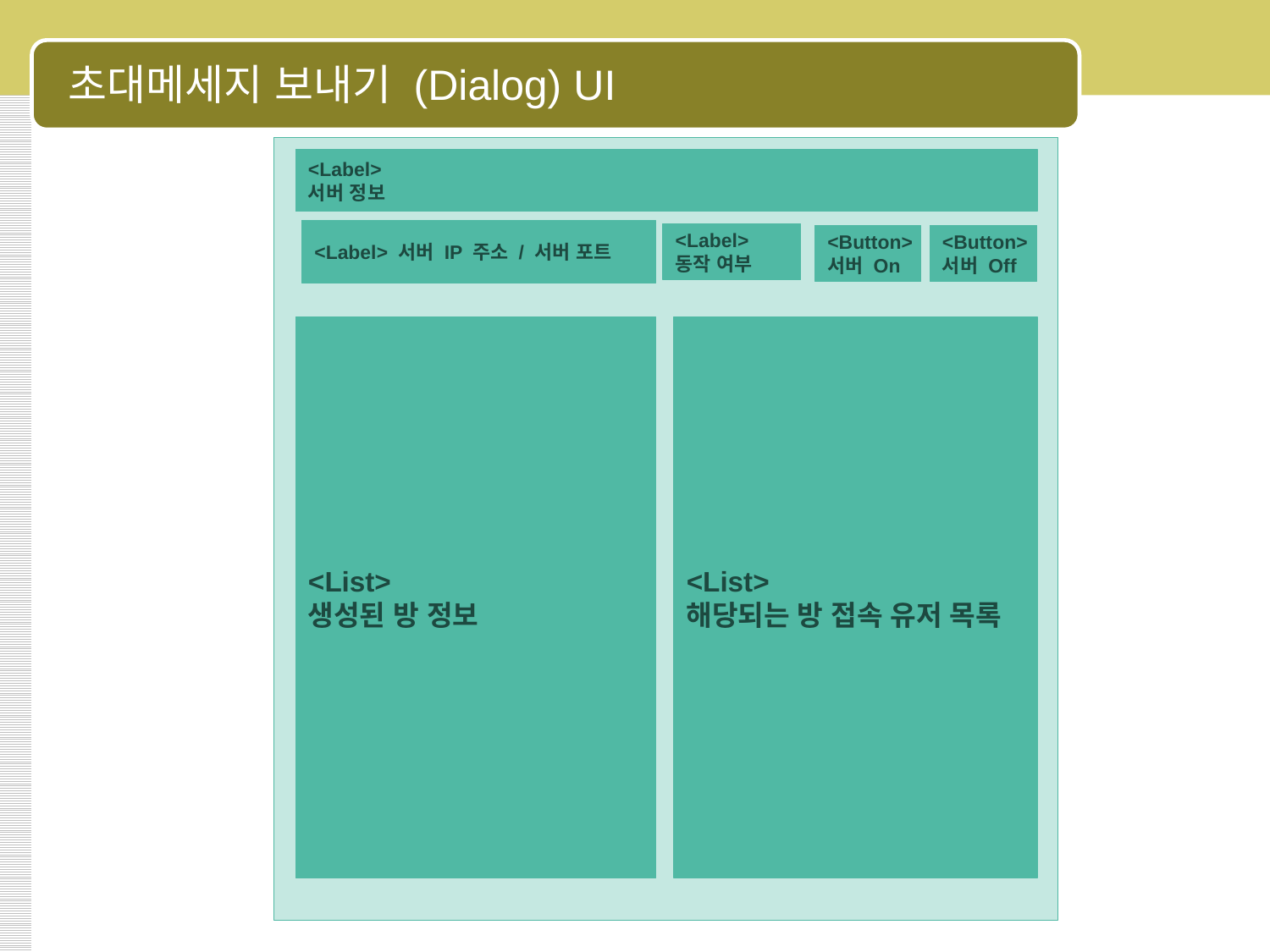

# 초대메세지 보내기 (Dialog) UI

<Label>
서버 정보
<Label> 서버 IP 주소 / 서버 포트
<Label>
동작 여부
<Button>
서버 On
<Button>
서버 Off
<List>
생성된 방 정보
<List>
해당되는 방 접속 유저 목록